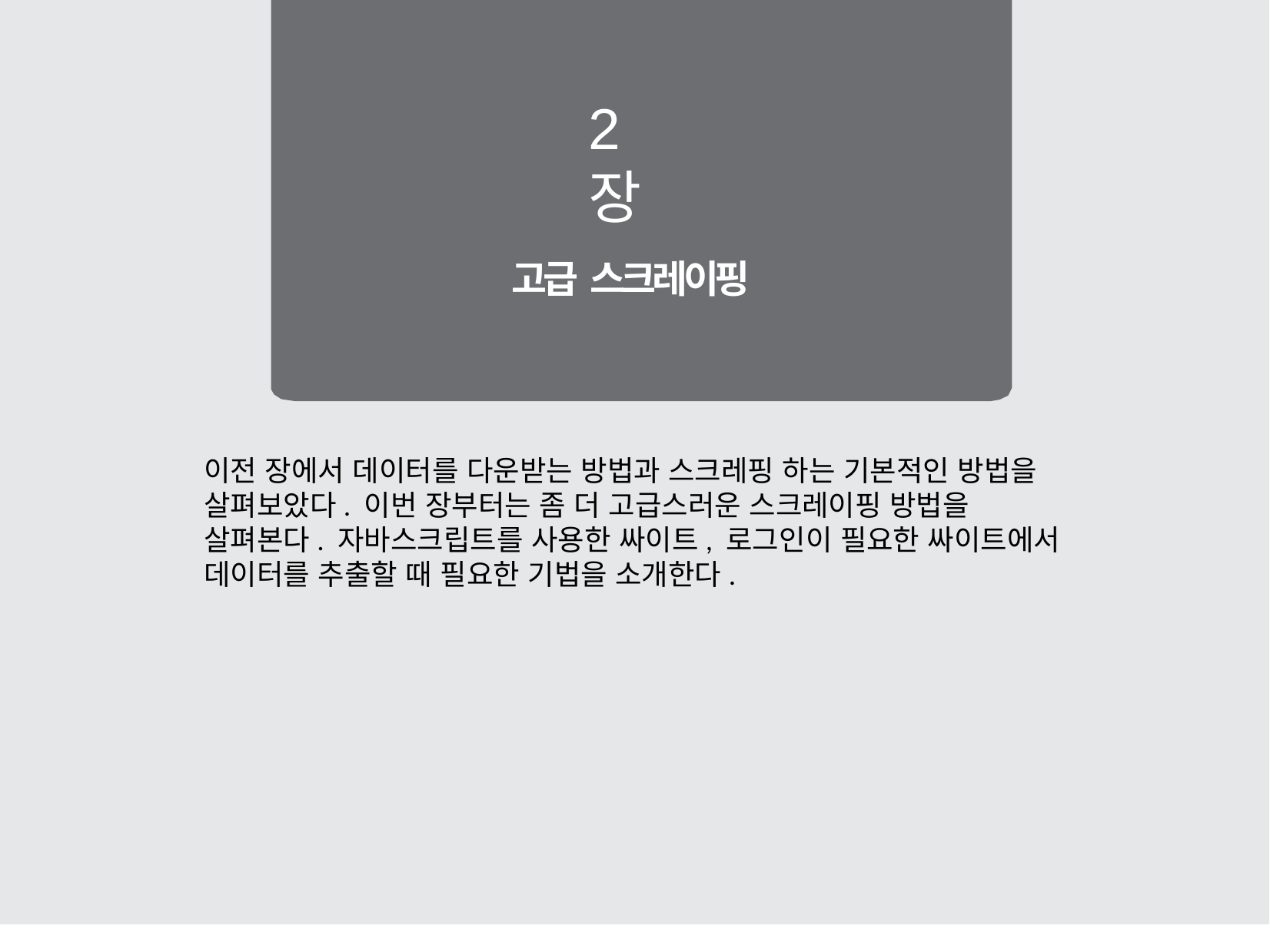

2장
# 고급 스크레이핑
이전 장에서 데이터를 다운받는 방법과 스크레핑 하는 기본적인 방법을 살펴보았다. 이번 장부터는 좀 더 고급스러운 스크레이핑 방법을 살펴본다. 자바스크립트를 사용한 싸이트, 로그인이 필요한 싸이트에서 데이터를 추출할 때 필요한 기법을 소개한다.